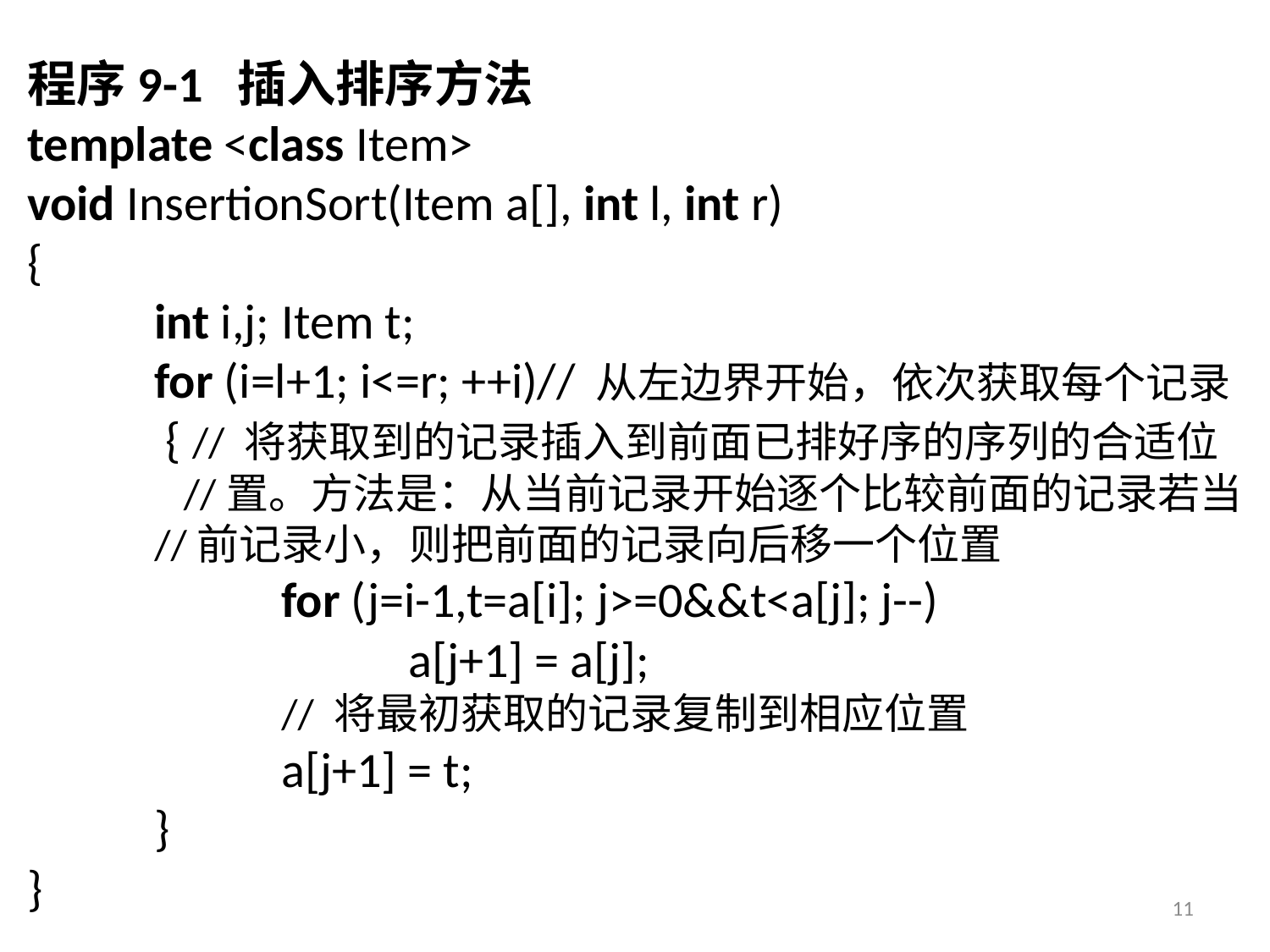

程序9-1  插入排序方法
template <class Item>
void InsertionSort(Item a[], int l, int r)
{
	int i,j;	Item t;
	for (i=l+1; i<=r; ++i)// 从左边界开始，依次获取每个记录
	 { // 将获取到的记录插入到前面已排好序的序列的合适位	  //置。方法是：从当前记录开始逐个比较前面的记录若当	//前记录小，则把前面的记录向后移一个位置
		for (j=i-1,t=a[i]; j>=0&&t<a[j]; j--)
			a[j+1] = a[j];
		// 将最初获取的记录复制到相应位置
		a[j+1] = t;
	}
}
11